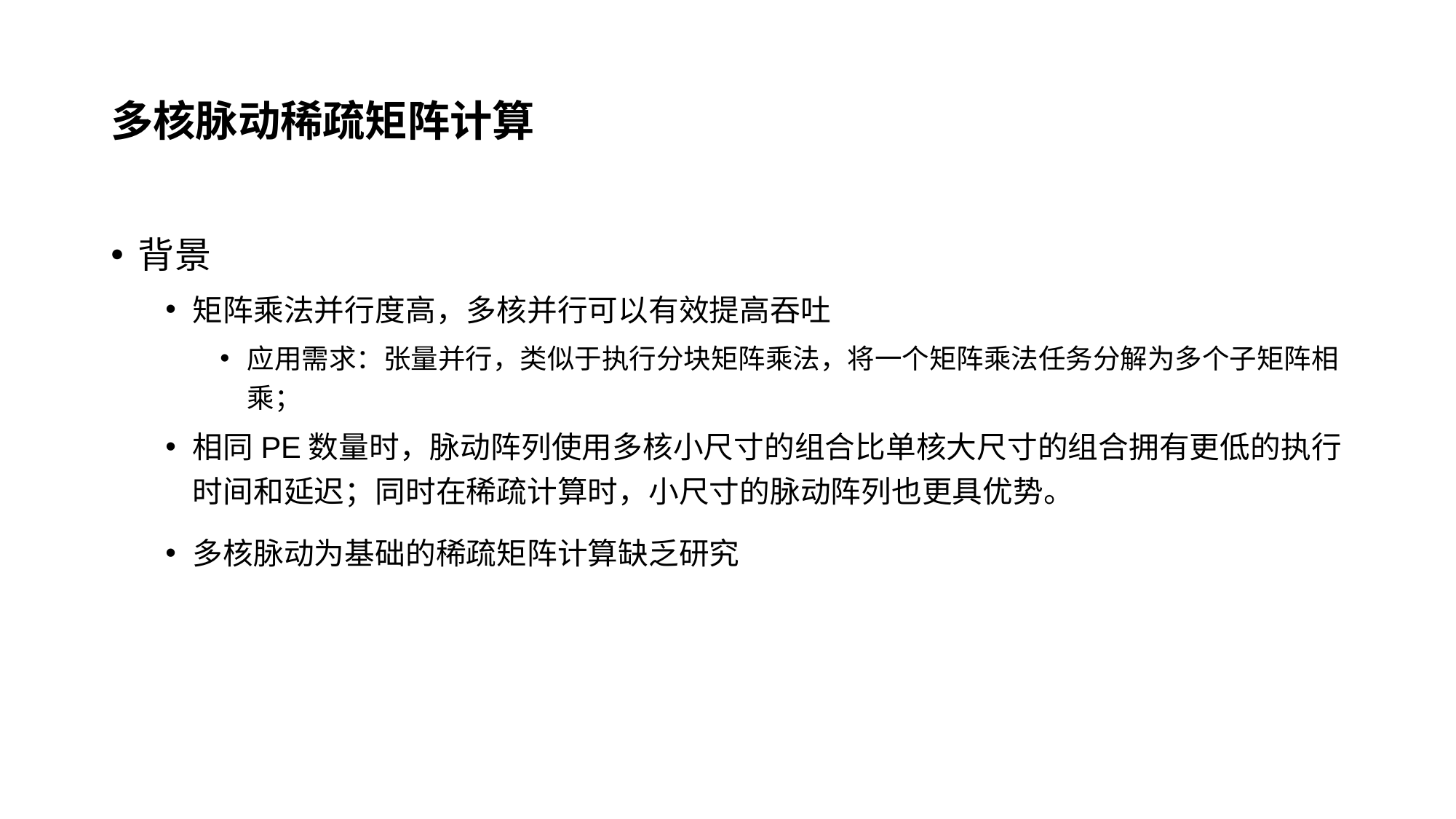

# 多核脉动稀疏矩阵计算
背景
矩阵乘法并行度高，多核并行可以有效提高吞吐
应用需求：张量并行，类似于执行分块矩阵乘法，将一个矩阵乘法任务分解为多个子矩阵相乘；
相同PE数量时，脉动阵列使用多核小尺寸的组合比单核大尺寸的组合拥有更低的执行时间和延迟；同时在稀疏计算时，小尺寸的脉动阵列也更具优势。
多核脉动为基础的稀疏矩阵计算缺乏研究